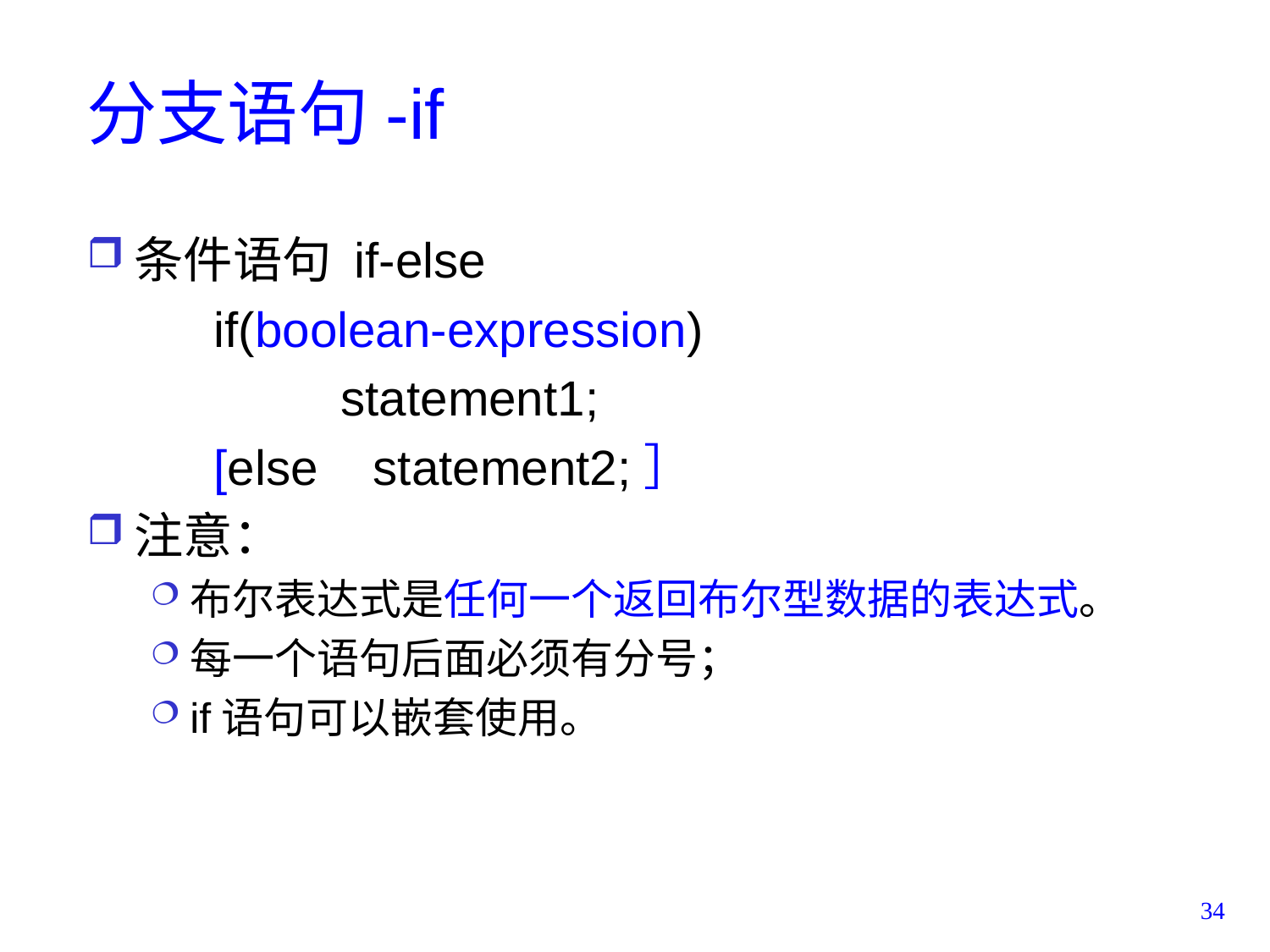

# 分支语句-if
条件语句 if-else
	if(boolean-expression)
		statement1;
	[else    statement2;］
注意：
布尔表达式是任何一个返回布尔型数据的表达式。
每一个语句后面必须有分号；
if语句可以嵌套使用。

34